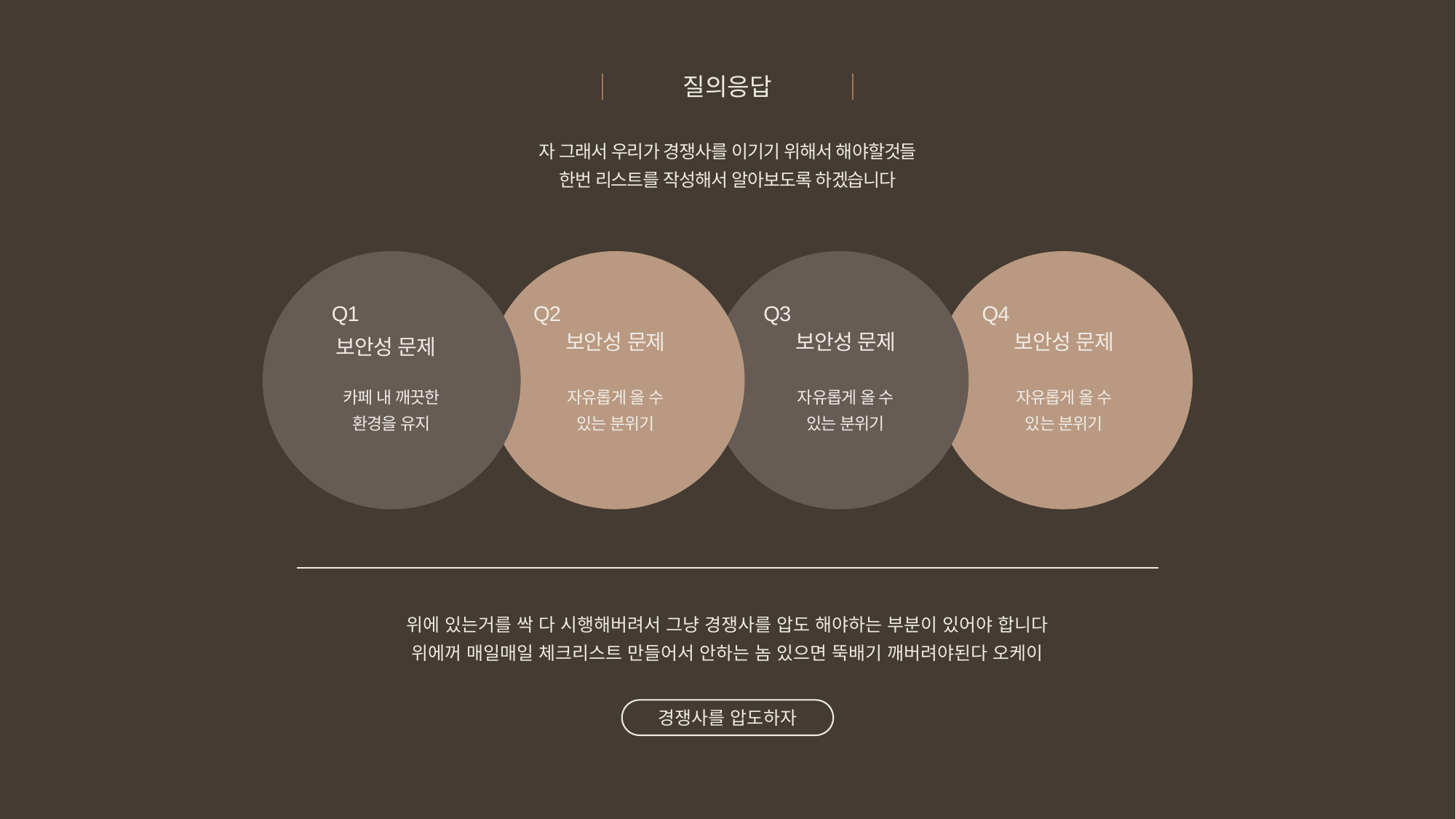

질의응답
자 그래서 우리가 경쟁사를 이기기 위해서 해야할것들
한번 리스트를 작성해서 알아보도록 하겠습니다

Q1
Q2
Q3
Q4
보안성 문제
보안성 문제
보안성 문제
보안성 문제
카페 내 깨끗한
환경을 유지
자유롭게 올 수
있는 분위기
자유롭게 올 수
있는 분위기
자유롭게 올 수
있는 분위기
위에 있는거를 싹 다 시행해버려서 그냥 경쟁사를 압도 해야하는 부분이 있어야 합니다
위에꺼 매일매일 체크리스트 만들어서 안하는 놈 있으면 뚝배기 깨버려야된다 오케이

경쟁사를 압도하자